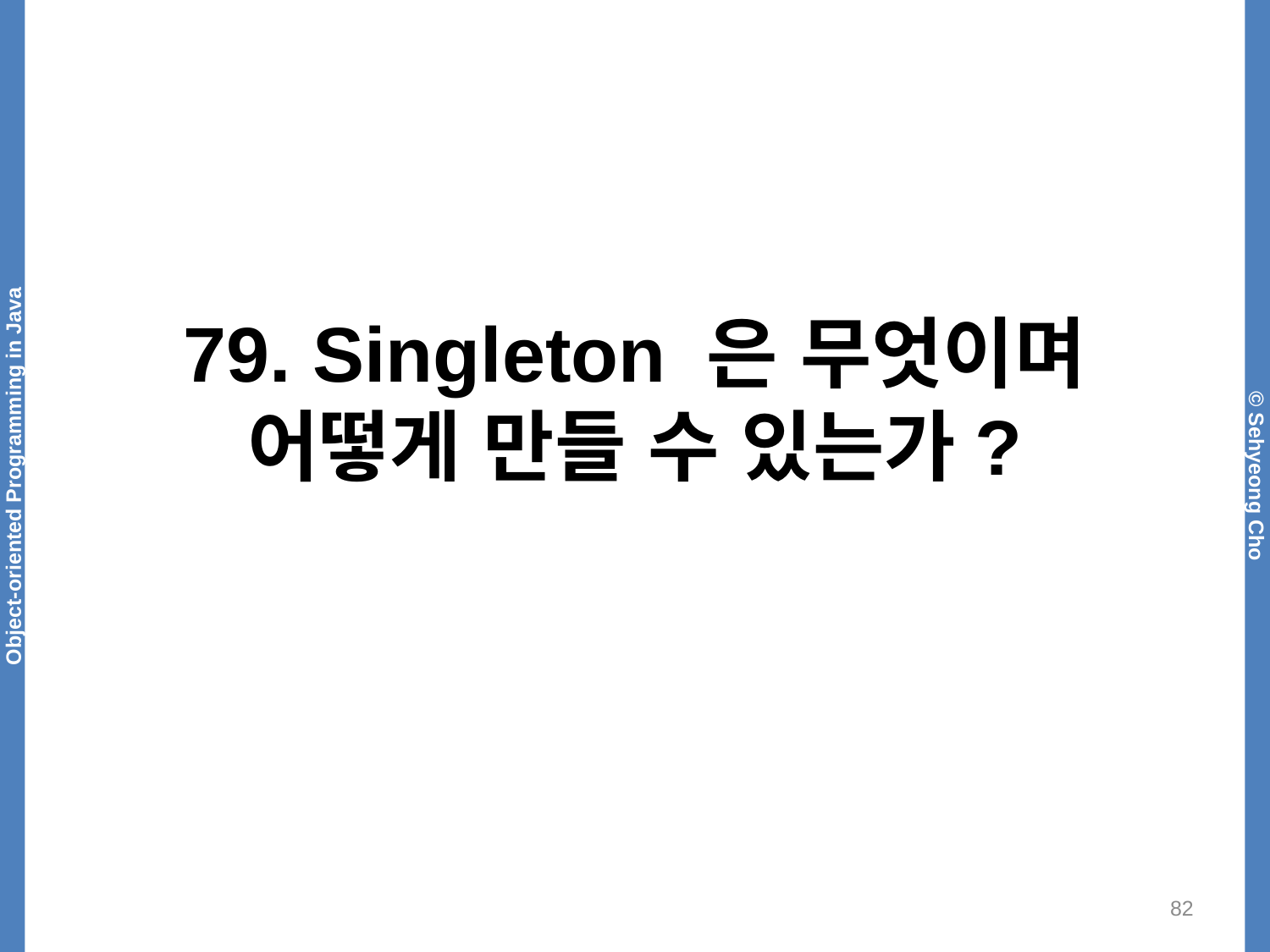

# 79. Singleton 은 무엇이며 어떻게 만들 수 있는가?

82